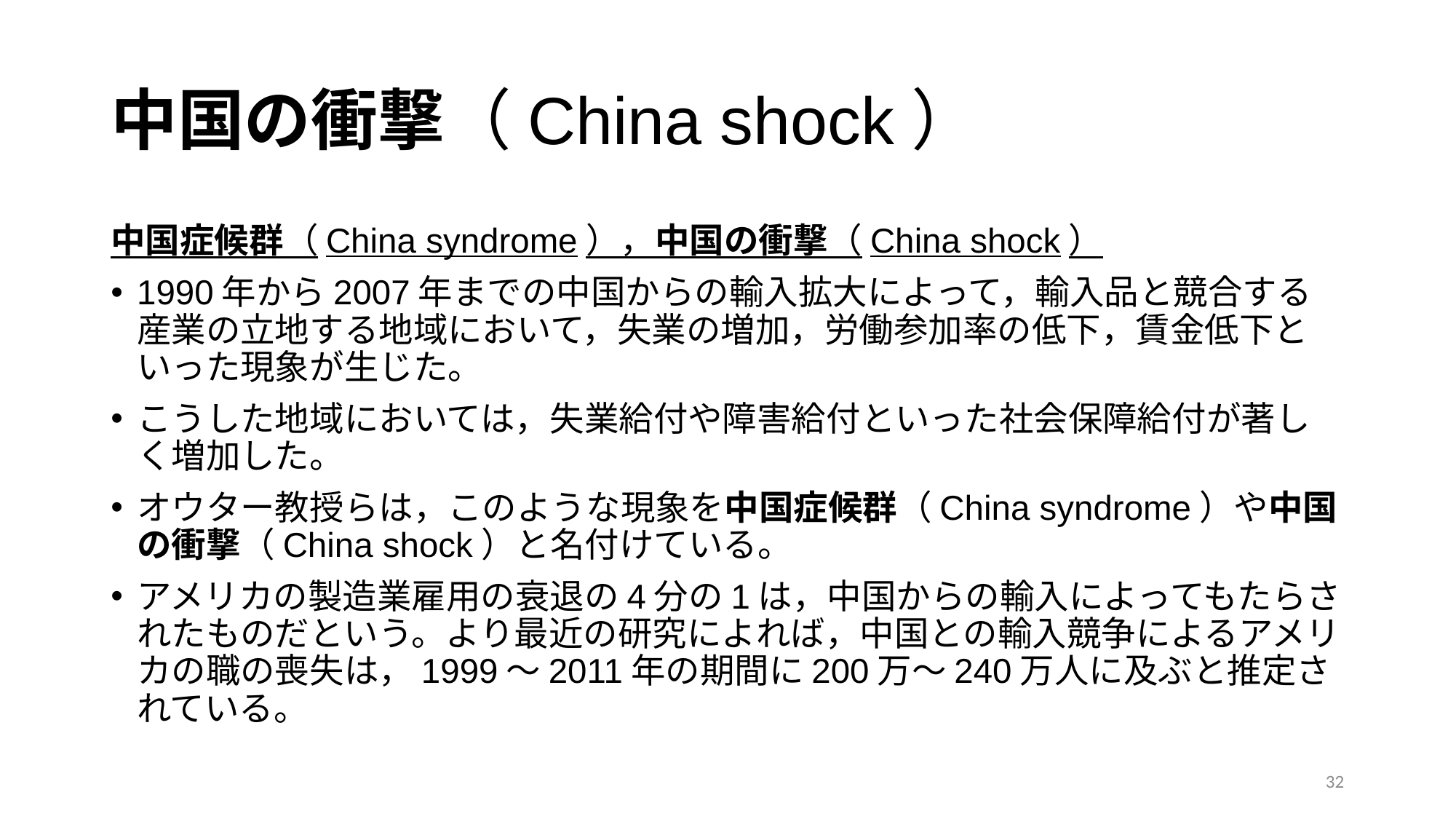

# 中国の衝撃（China shock）
中国症候群（China syndrome），中国の衝撃（China shock）
1990年から2007年までの中国からの輸入拡大によって，輸入品と競合する産業の立地する地域において，失業の増加，労働参加率の低下，賃金低下といった現象が生じた。
こうした地域においては，失業給付や障害給付といった社会保障給付が著しく増加した。
オウター教授らは，このような現象を中国症候群（China syndrome）や中国の衝撃（China shock）と名付けている。
アメリカの製造業雇用の衰退の4分の1は，中国からの輸入によってもたらされたものだという。より最近の研究によれば，中国との輸入競争によるアメリカの職の喪失は，1999〜2011年の期間に200万〜240万人に及ぶと推定されている。
32